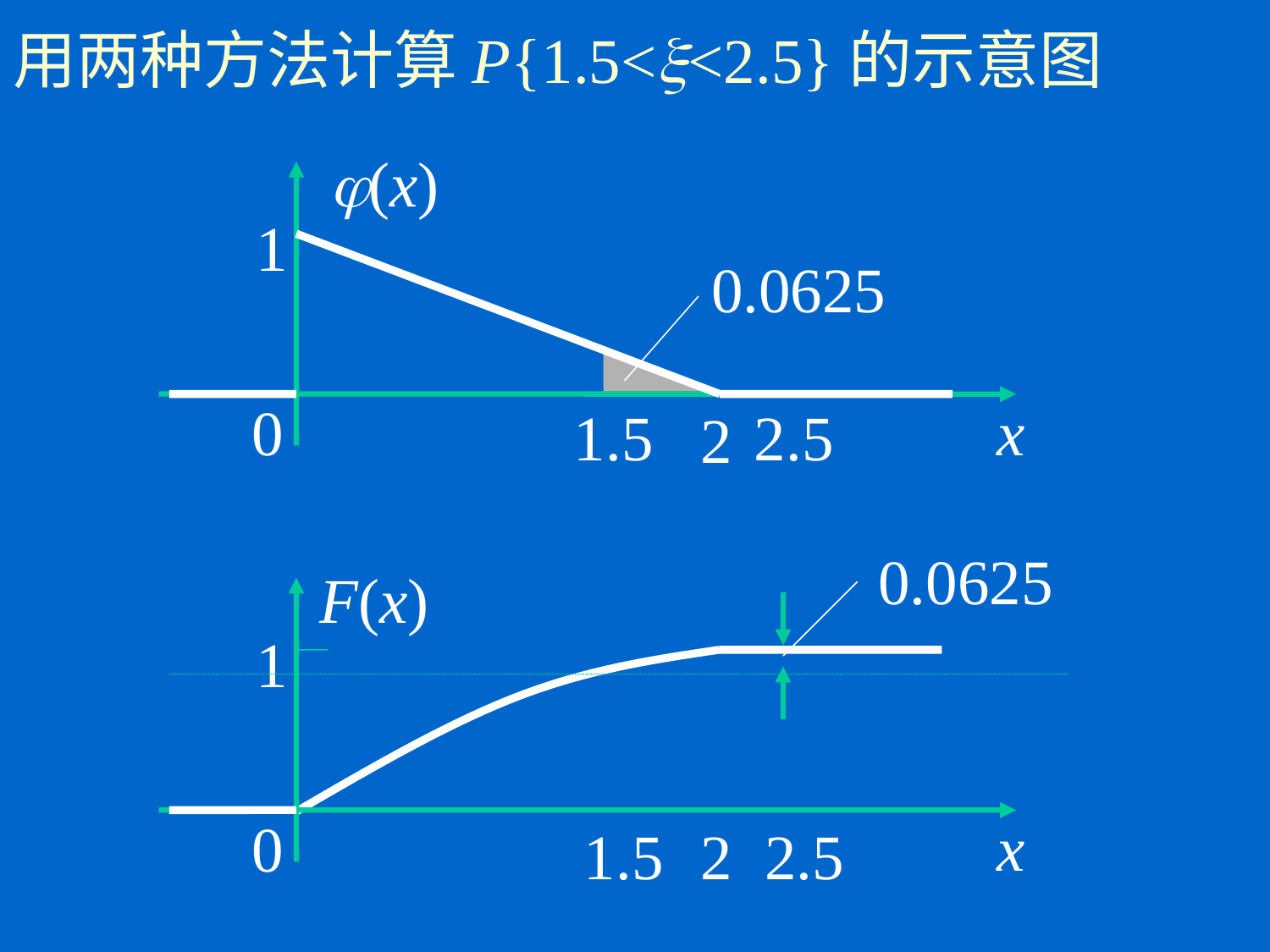

# 用两种方法计算P{1.5<ξ<2.5}的示意图
ϕ(x)

1

x
0

2

0.0625

1.5
2.5
0.0625
F(x)

1

x
0

2

1.5
2.5